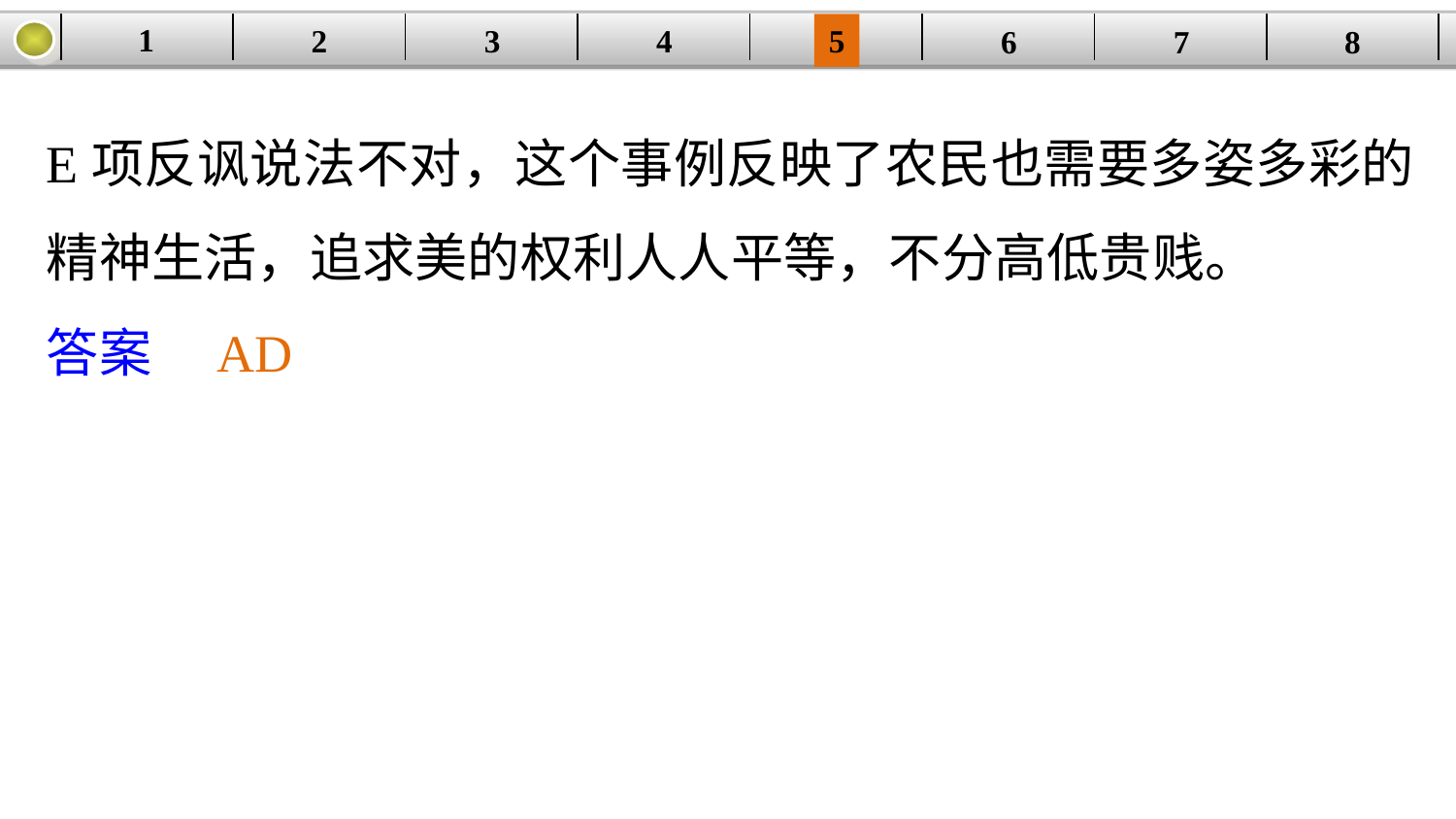

1
2
3
4
|  |  |  |  |  |  |  |  |
| --- | --- | --- | --- | --- | --- | --- | --- |
5
6
7
8

E项反讽说法不对，这个事例反映了农民也需要多姿多彩的精神生活，追求美的权利人人平等，不分高低贵贱。
答案　AD